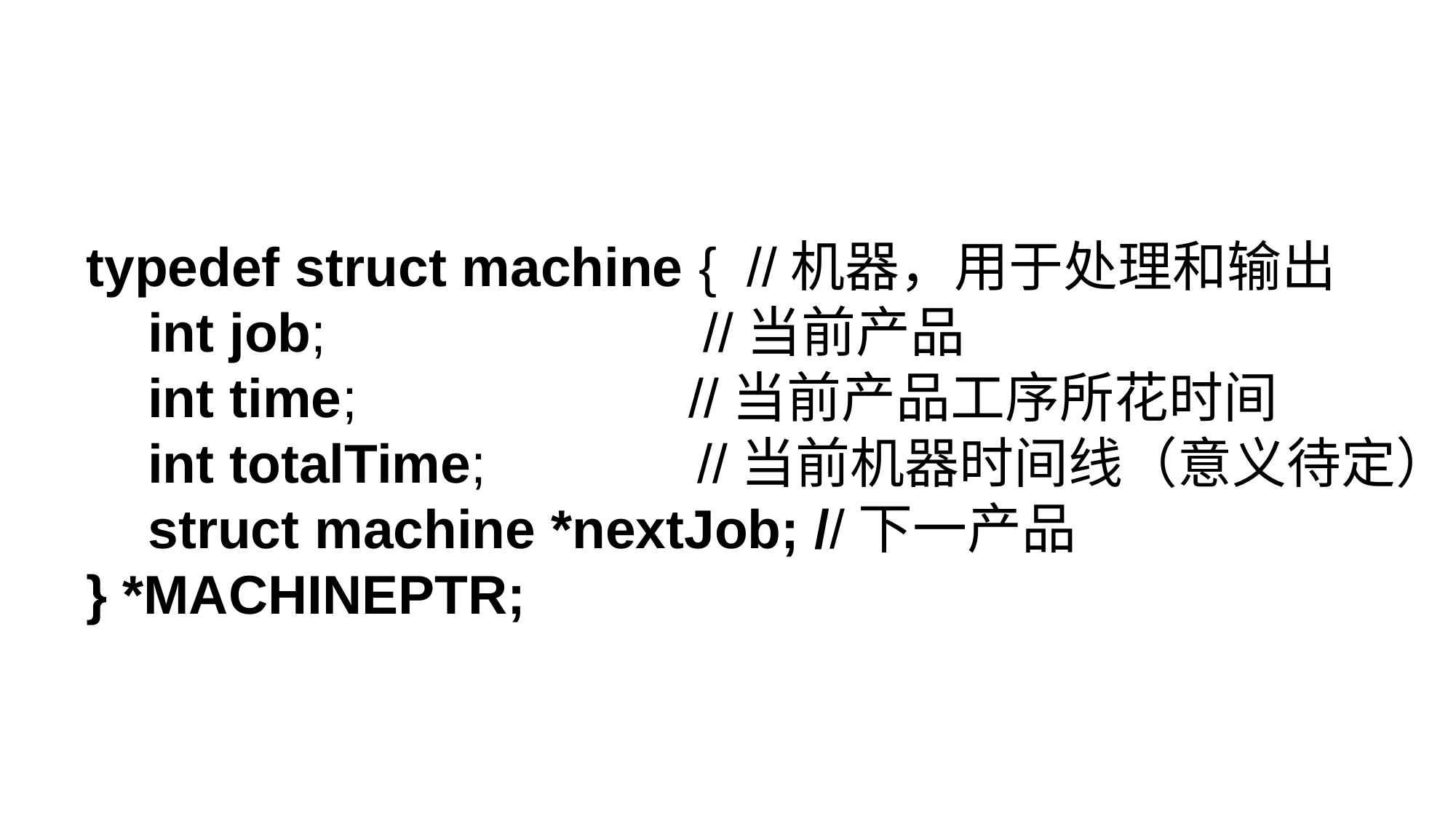

typedef struct machine {  //机器，用于处理和输出
    int job;                         //当前产品
    int time;                      //当前产品工序所花时间
    int totalTime;              //当前机器时间线（意义待定）
    struct machine *nextJob; //下一产品
} *MACHINEPTR;